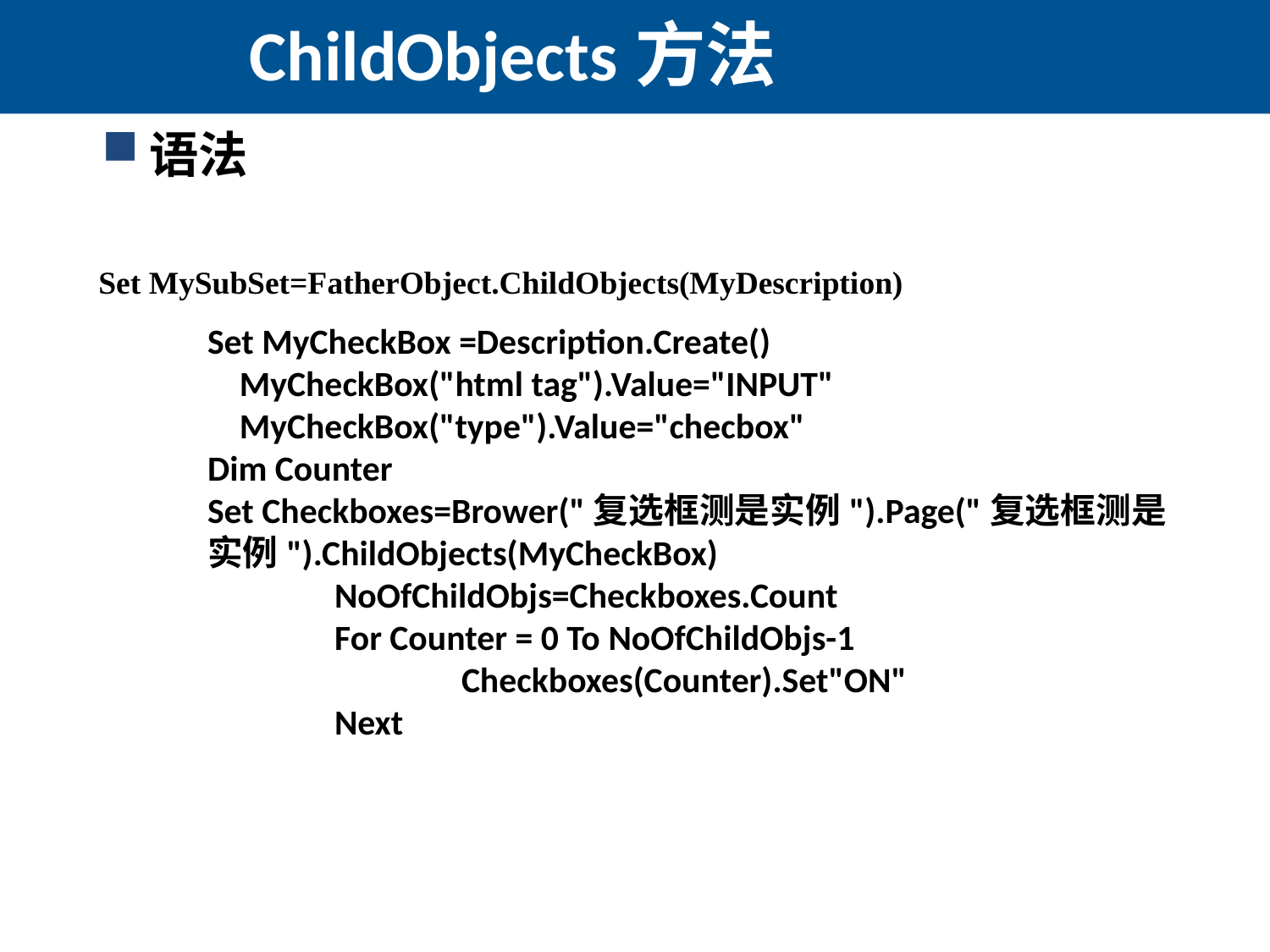

# ChildObjects方法
语法
Set MySubSet=FatherObject.ChildObjects(MyDescription)

Set MyCheckBox =Description.Create()
    MyCheckBox("html tag").Value="INPUT"
    MyCheckBox("type").Value="checbox"
Dim Counter
Set Checkboxes=Brower("复选框测是实例").Page("复选框测是实例").ChildObjects(MyCheckBox)
	NoOfChildObjs=Checkboxes.Count
	For Counter = 0 To NoOfChildObjs-1
		Checkboxes(Counter).Set"ON"
	Next